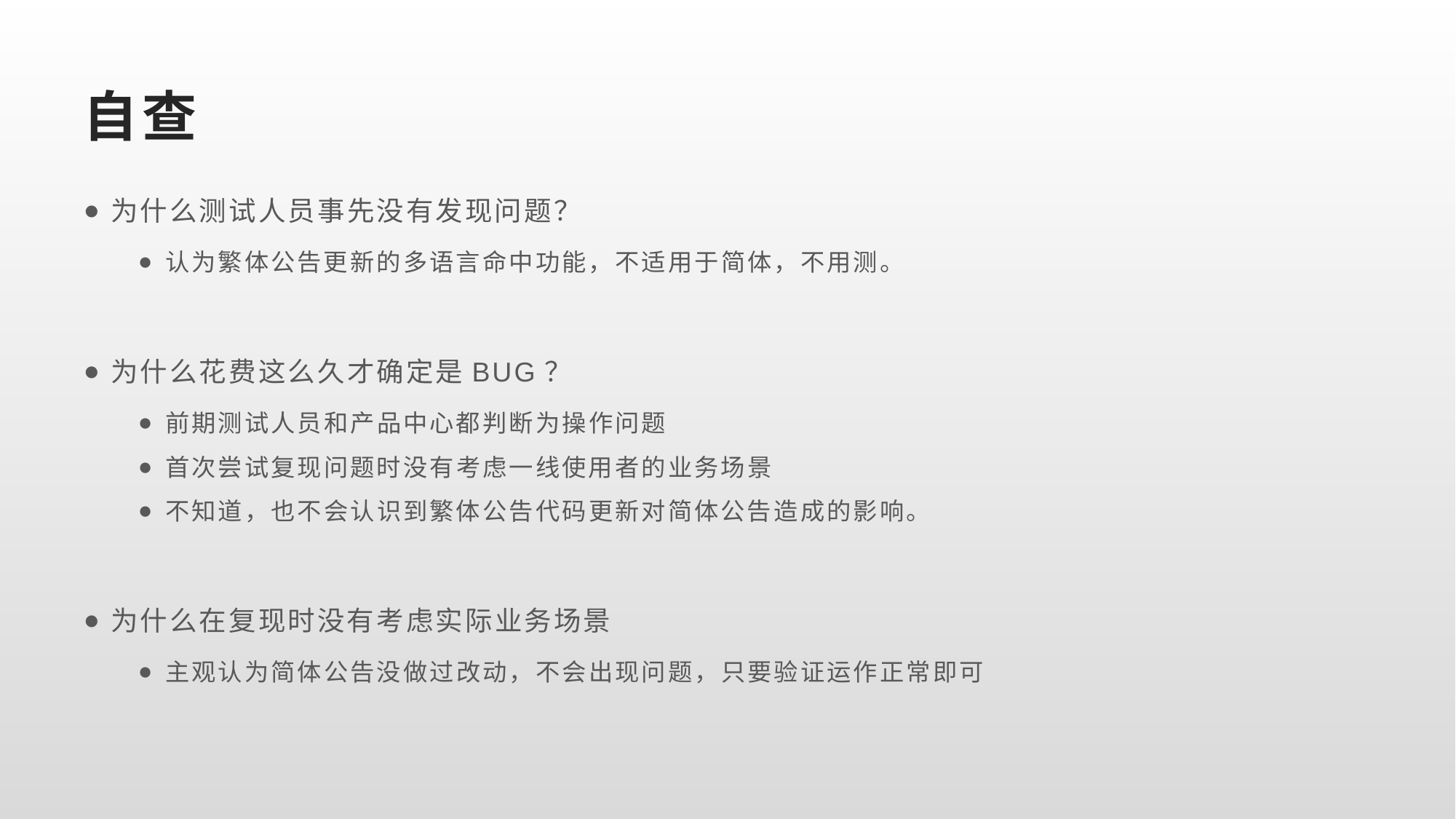

# 自查
为什么测试人员事先没有发现问题？
认为繁体公告更新的多语言命中功能，不适用于简体，不用测。

为什么花费这么久才确定是BUG？
前期测试人员和产品中心都判断为操作问题
首次尝试复现问题时没有考虑一线使用者的业务场景
不知道，也不会认识到繁体公告代码更新对简体公告造成的影响。

为什么在复现时没有考虑实际业务场景
主观认为简体公告没做过改动，不会出现问题，只要验证运作正常即可